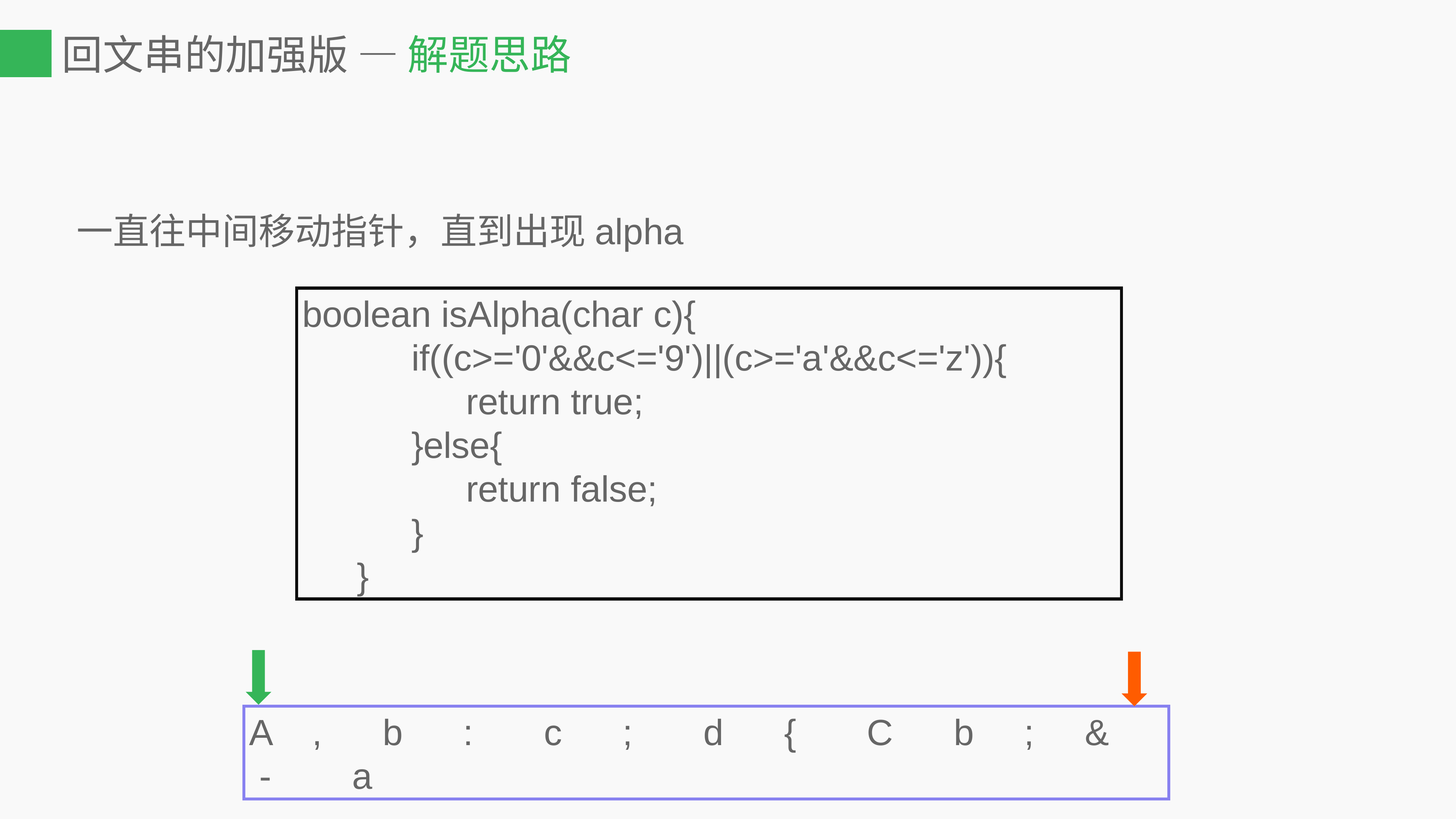

# 回文串的加强版 — 解题思路
一直往中间移动指针，直到出现alpha
boolean isAlpha(char c){
		if((c>='0'&&c<='9')||(c>='a'&&c<='z')){
			return true;
		}else{
			return false;
		}
	}

A    ,      b      :       c      ;       d      {       C      b     ;     &       -        a